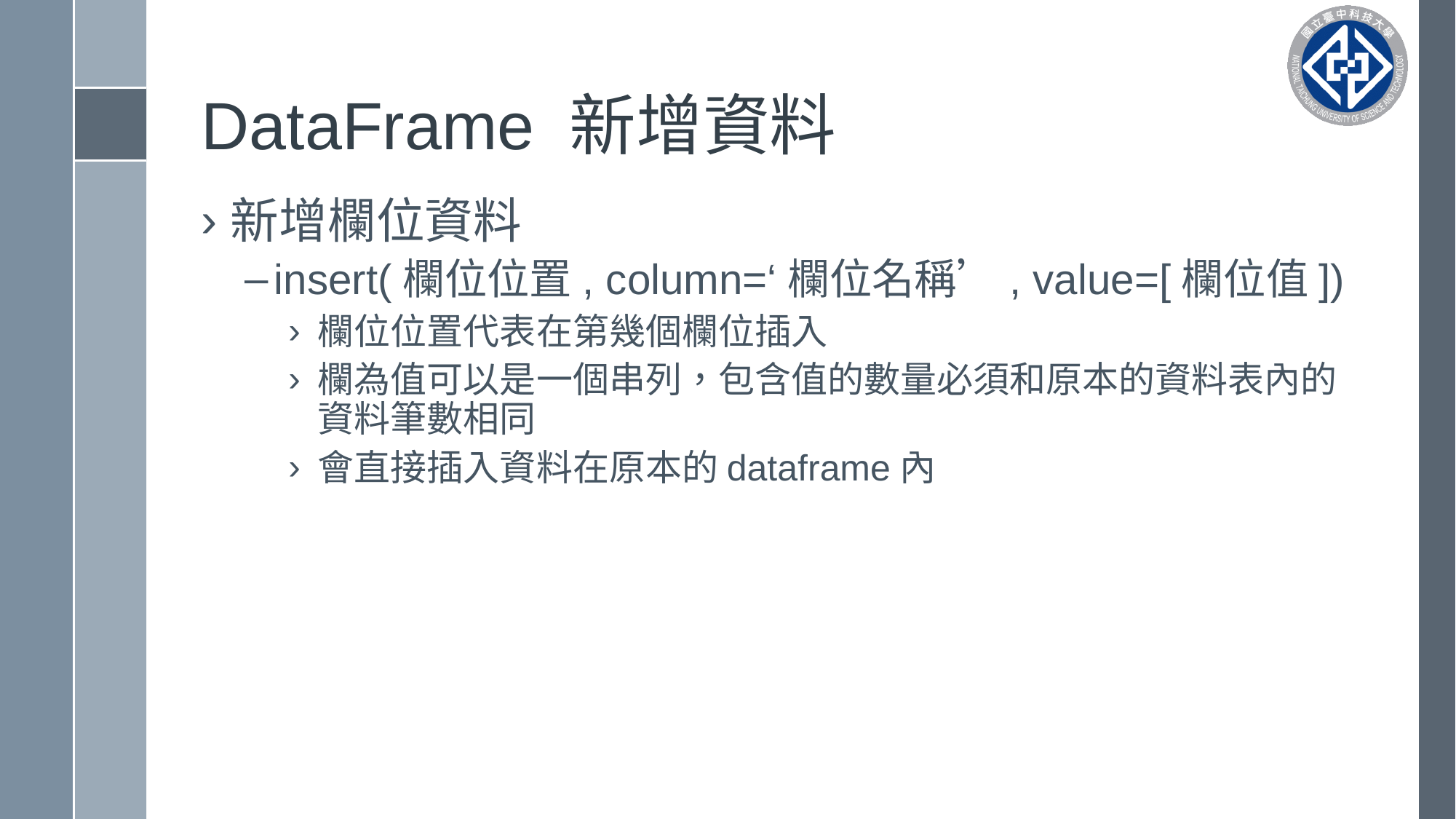

# DataFrame 新增資料
新增欄位資料
insert(欄位位置, column=‘欄位名稱’, value=[欄位值])
欄位位置代表在第幾個欄位插入
欄為值可以是一個串列，包含值的數量必須和原本的資料表內的資料筆數相同
會直接插入資料在原本的dataframe內